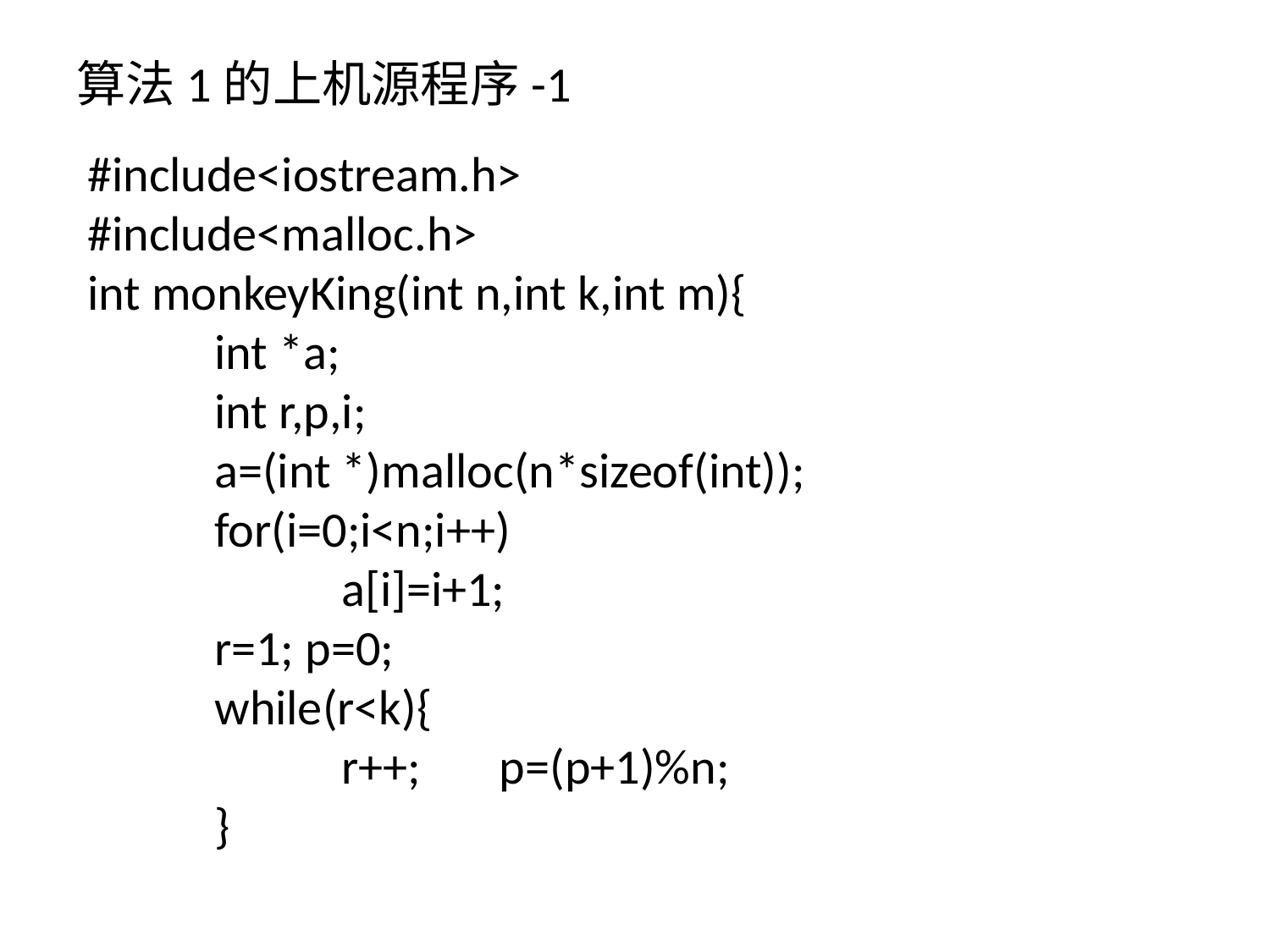

# 算法1的上机源程序-1
#include<iostream.h>
#include<malloc.h>
int monkeyKing(int n,int k,int m){
	int *a;
	int r,p,i;
	a=(int *)malloc(n*sizeof(int));
	for(i=0;i<n;i++)
		a[i]=i+1;
	r=1; p=0;
	while(r<k){
       		r++;       p=(p+1)%n;
	}